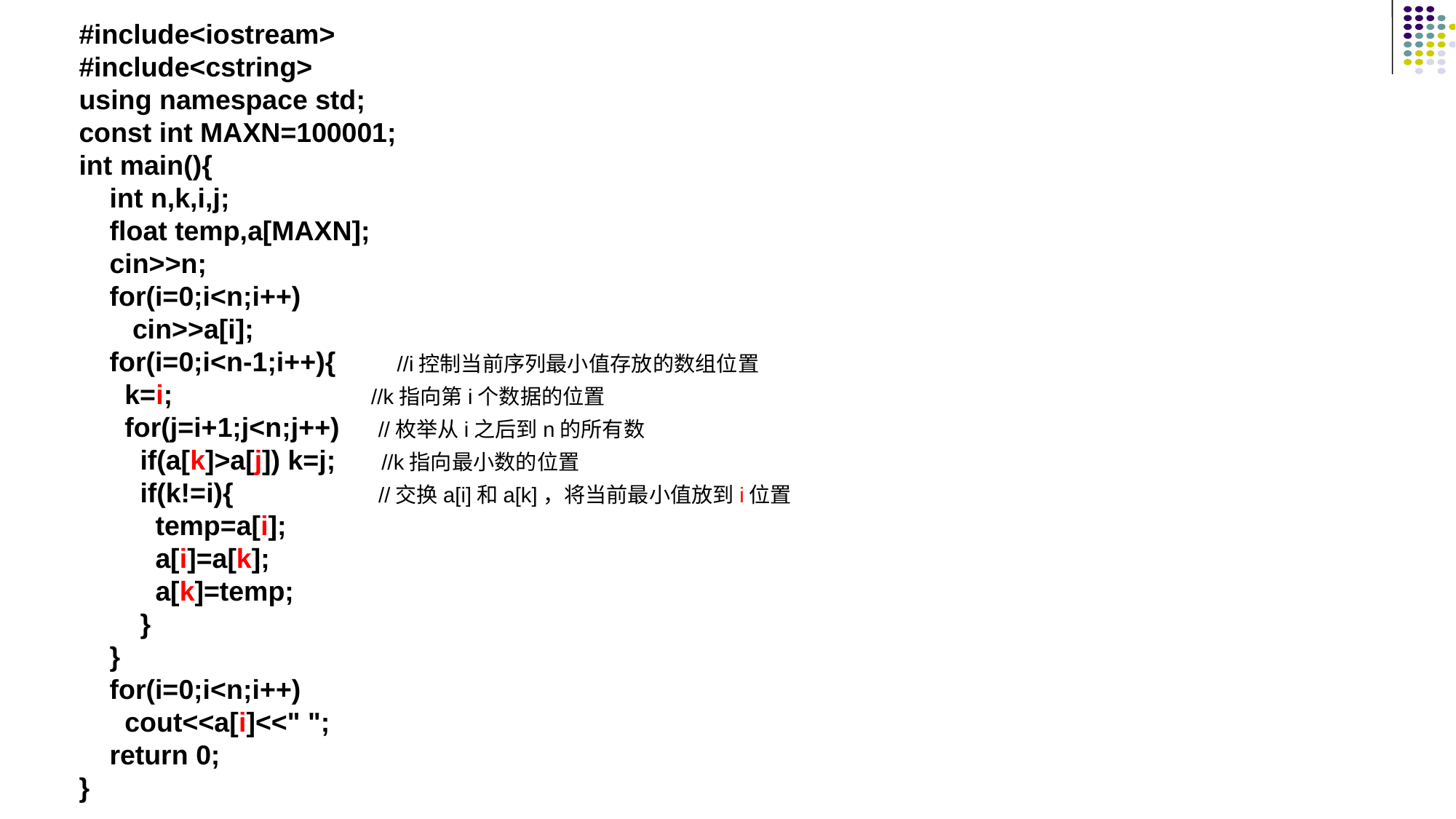

#include<iostream>
#include<cstring>
using namespace std;
const int MAXN=100001;
int main(){
    int n,k,i,j;
    float temp,a[MAXN];
    cin>>n;
    for(i=0;i<n;i++)
       cin>>a[i];
    for(i=0;i<n-1;i++){        //i控制当前序列最小值存放的数组位置
      k=i;                          //k指向第i个数据的位置
      for(j=i+1;j<n;j++)     //枚举从i之后到n的所有数
        if(a[k]>a[j]) k=j;      //k指向最小数的位置
        if(k!=i){                   //交换a[i]和a[k]，将当前最小值放到i位置
          temp=a[i];
          a[i]=a[k];
          a[k]=temp;
        }
    }
    for(i=0;i<n;i++)
      cout<<a[i]<<" ";
    return 0;
}